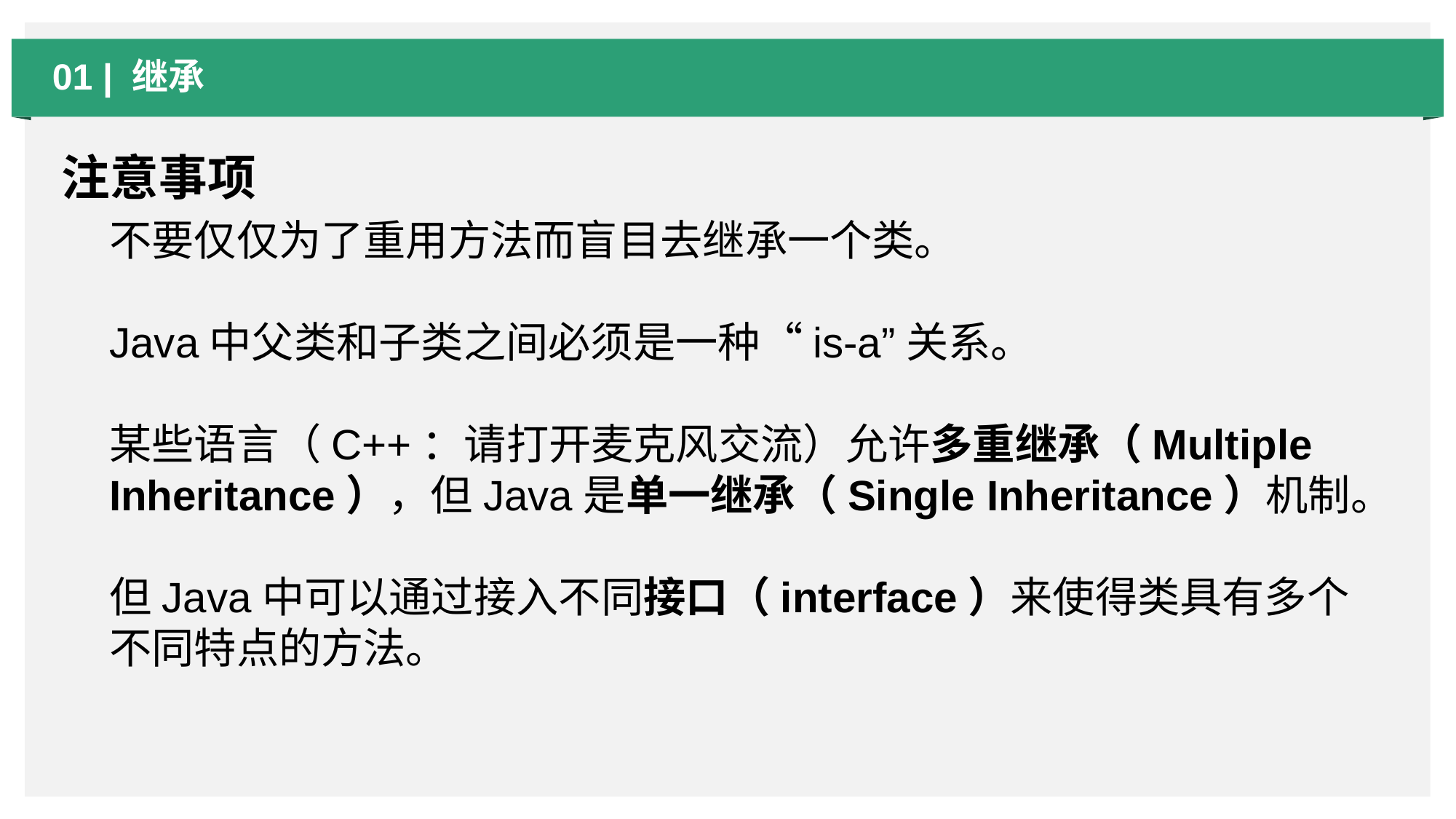

01 | 继承
注意事项
不要仅仅为了重用方法而盲目去继承一个类。

Java中父类和子类之间必须是一种“is-a”关系。

某些语言（C++：请打开麦克风交流）允许多重继承（Multiple Inheritance），但Java是单一继承（Single Inheritance）机制。

但Java中可以通过接入不同接口（interface）来使得类具有多个不同特点的方法。